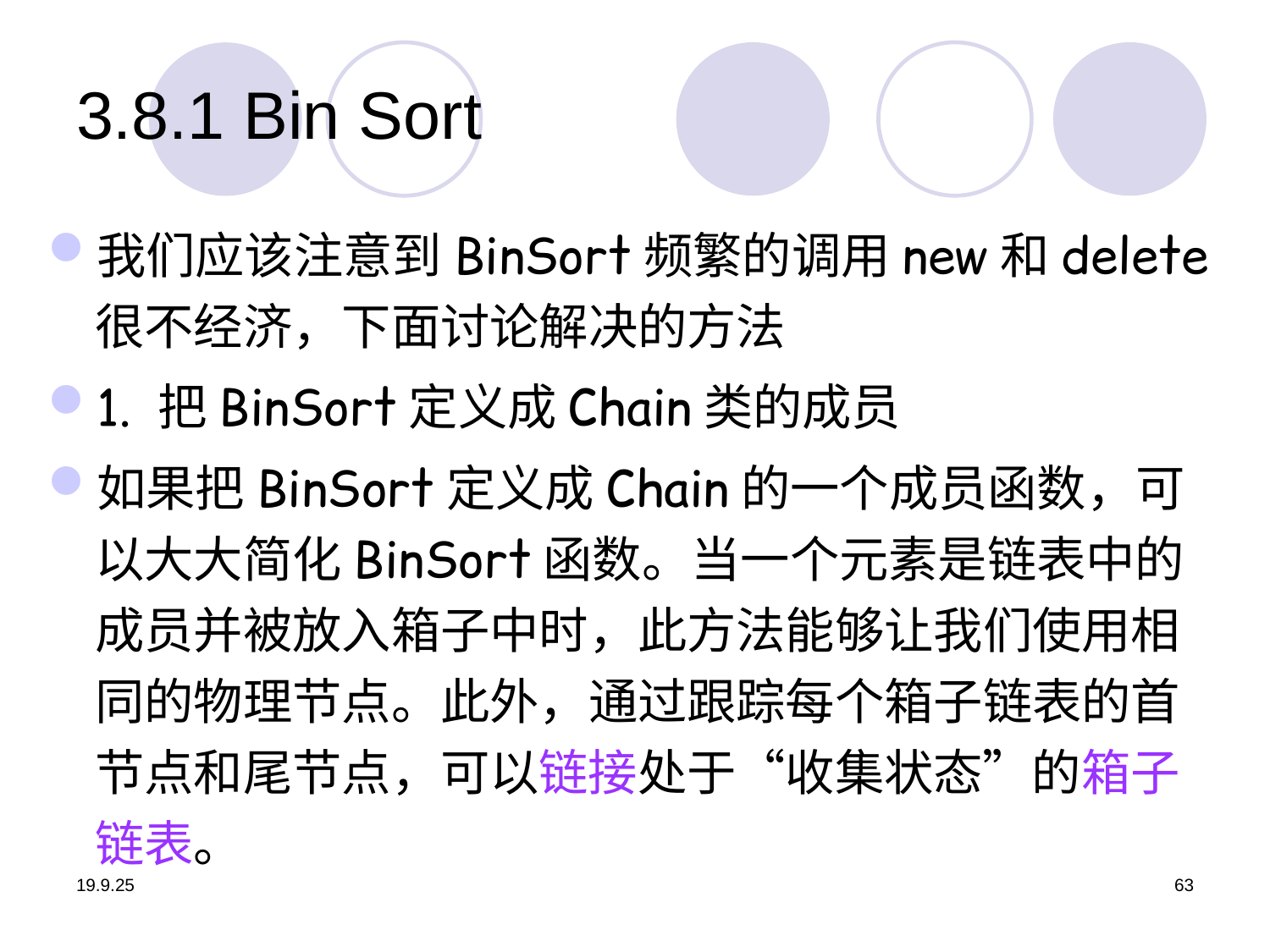

# 3.8.1 Bin Sort
我们应该注意到BinSort频繁的调用new和delete很不经济，下面讨论解决的方法
1. 把BinSort定义成Chain类的成员
如果把BinSort定义成Chain的一个成员函数，可以大大简化BinSort函数。当一个元素是链表中的成员并被放入箱子中时，此方法能够让我们使用相同的物理节点。此外，通过跟踪每个箱子链表的首节点和尾节点，可以链接处于“收集状态”的箱子链表。
19.9.25
63